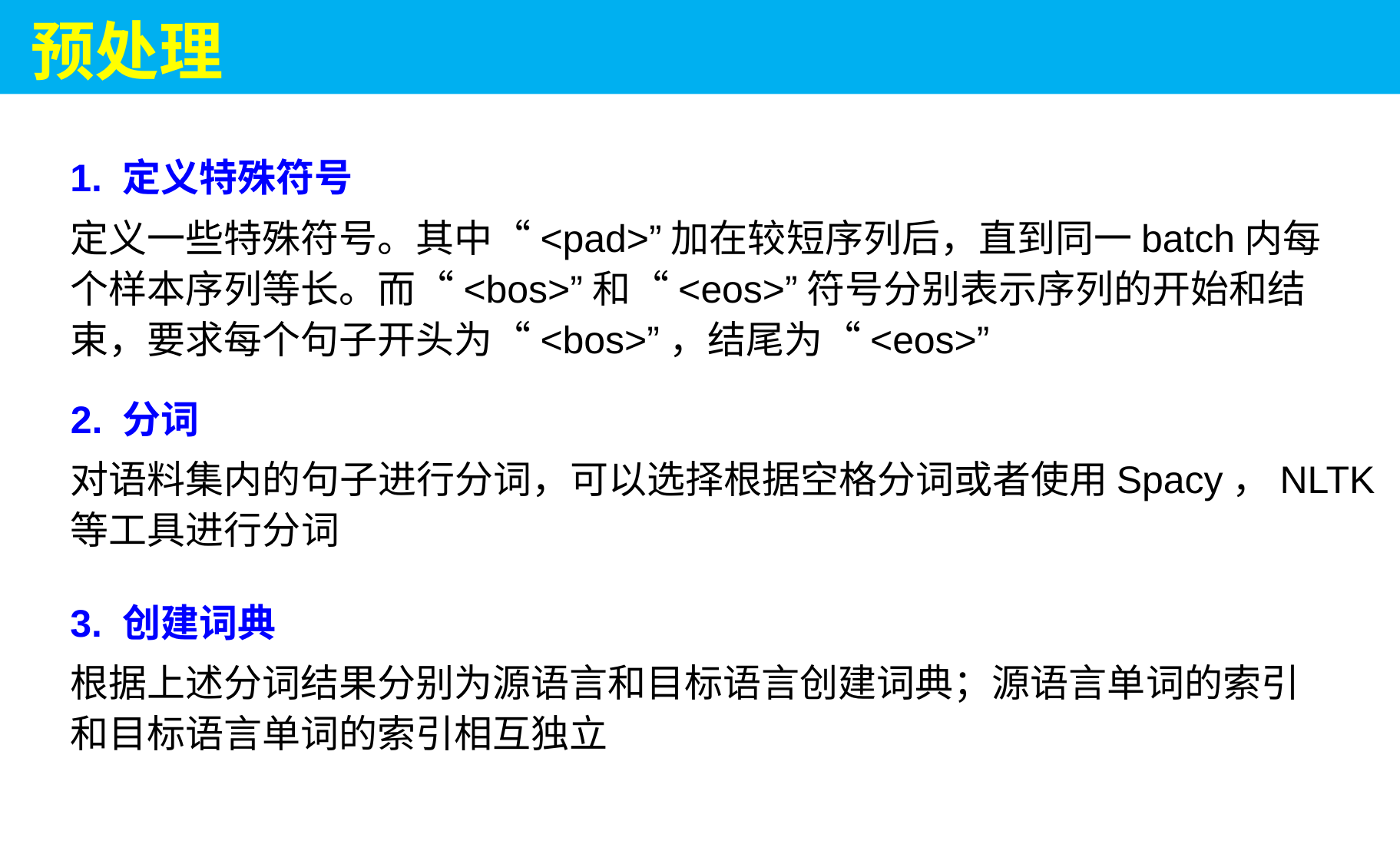

预处理
1. 定义特殊符号
定义一些特殊符号。其中“<pad>”加在较短序列后，直到同一batch内每个样本序列等长。而“<bos>”和“<eos>”符号分别表示序列的开始和结束，要求每个句子开头为“<bos>”，结尾为“<eos>”
2. 分词
对语料集内的句子进行分词，可以选择根据空格分词或者使用Spacy，NLTK等工具进行分词
3. 创建词典
根据上述分词结果分别为源语言和目标语言创建词典；源语言单词的索引和目标语言单词的索引相互独立